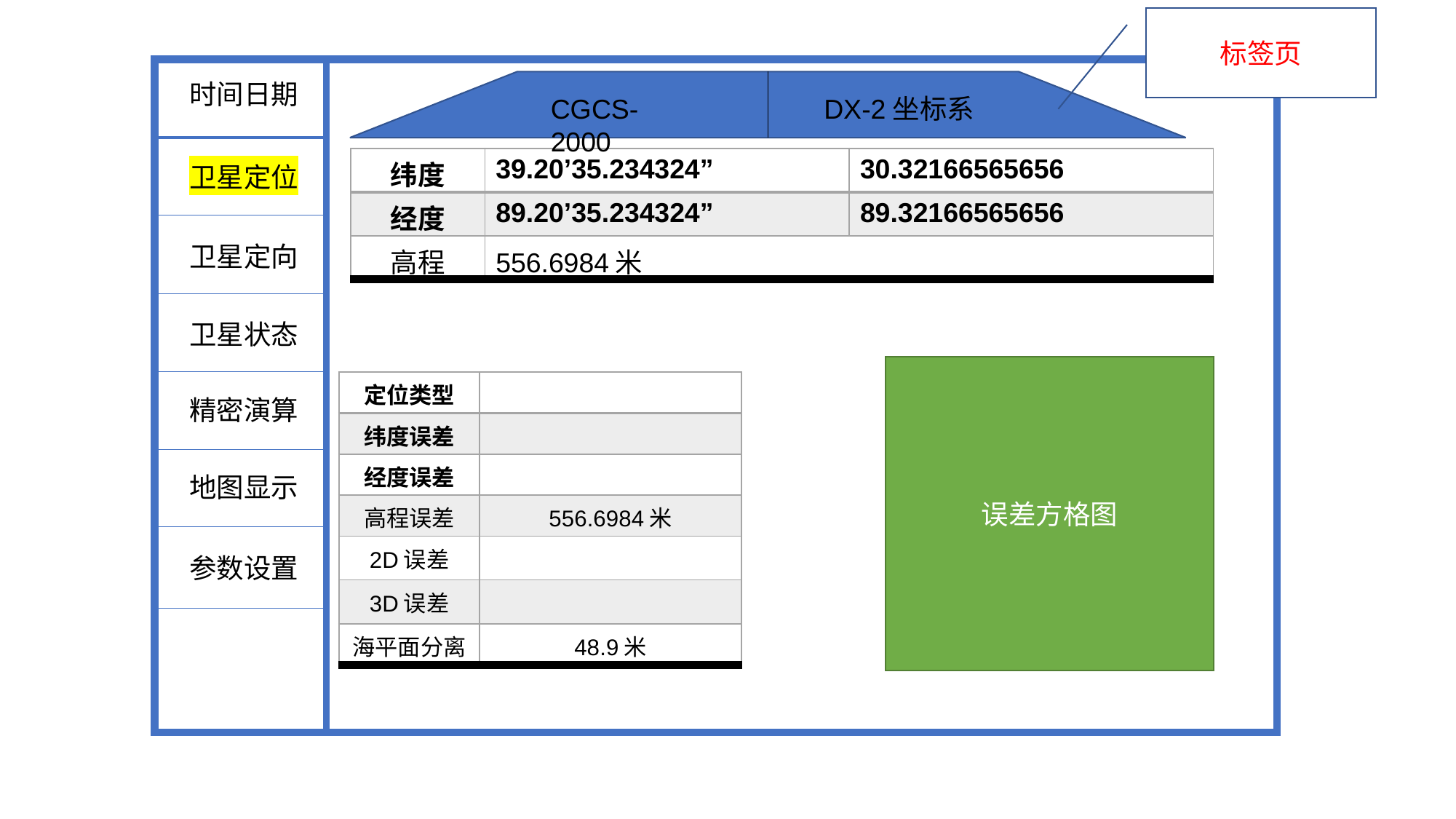

标签页

时间日期

CGCS-2000
DX-2坐标系
| 纬度 | 39.20’35.234324” | 30.32166565656 |
| --- | --- | --- |
| 经度 | 89.20’35.234324” | 89.32166565656 |
| 高程 | 556.6984米 |  |
卫星定位
卫星定向
卫星状态
误差方格图
| 定位类型 |  |
| --- | --- |
| 纬度误差 |  |
| 经度误差 |  |
| 高程误差 | 556.6984米 |
| 2D误差 |  |
| 3D误差 |  |
| 海平面分离 | 48.9米 |
精密演算
地图显示
参数设置